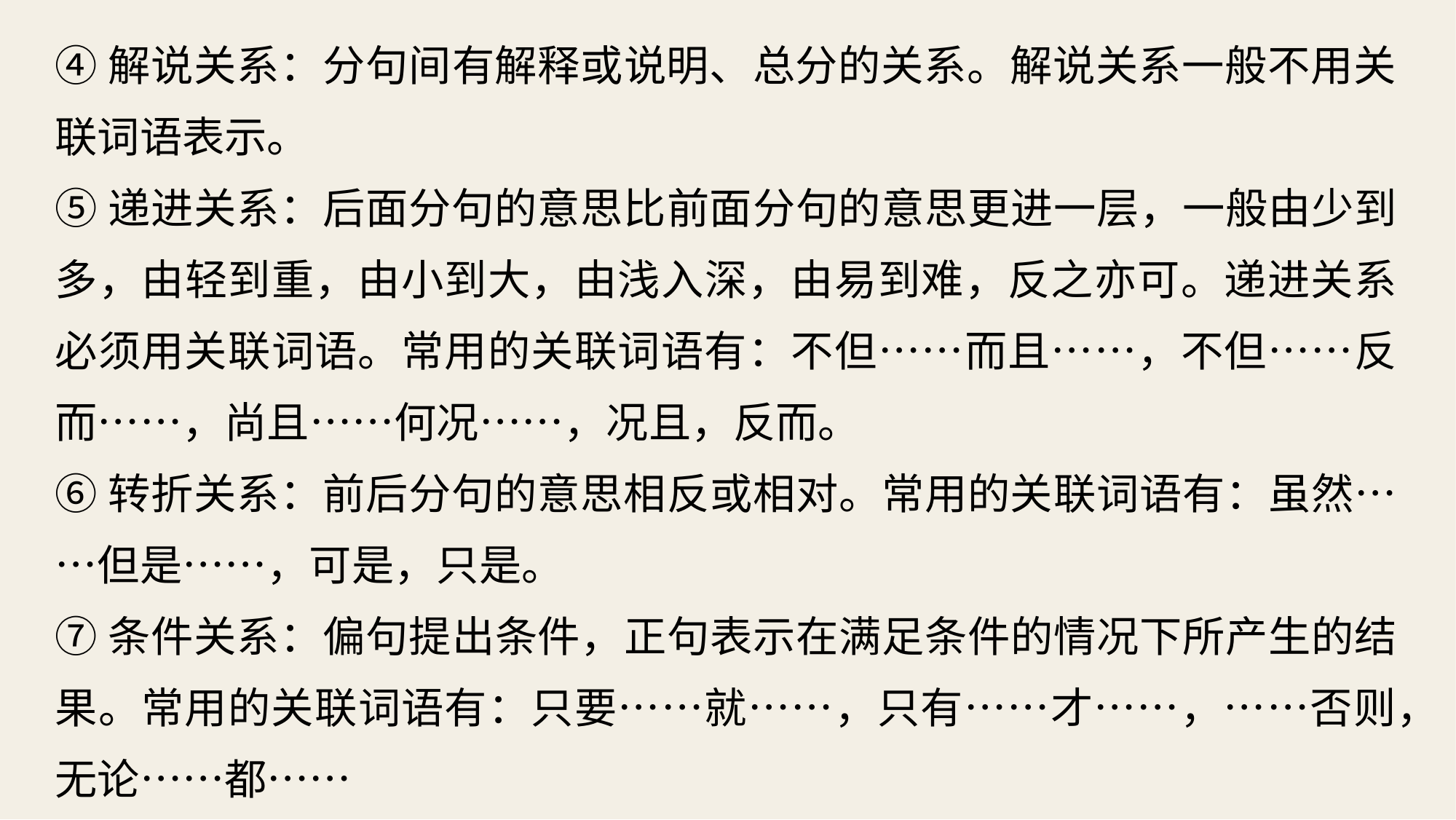

④解说关系：分句间有解释或说明、总分的关系。解说关系一般不用关联词语表示。
⑤递进关系：后面分句的意思比前面分句的意思更进一层，一般由少到多，由轻到重，由小到大，由浅入深，由易到难，反之亦可。递进关系必须用关联词语。常用的关联词语有：不但……而且……，不但……反而……，尚且……何况……，况且，反而。
⑥转折关系：前后分句的意思相反或相对。常用的关联词语有：虽然……但是……，可是，只是。
⑦条件关系：偏句提出条件，正句表示在满足条件的情况下所产生的结果。常用的关联词语有：只要……就……，只有……才……，……否则，无论……都……